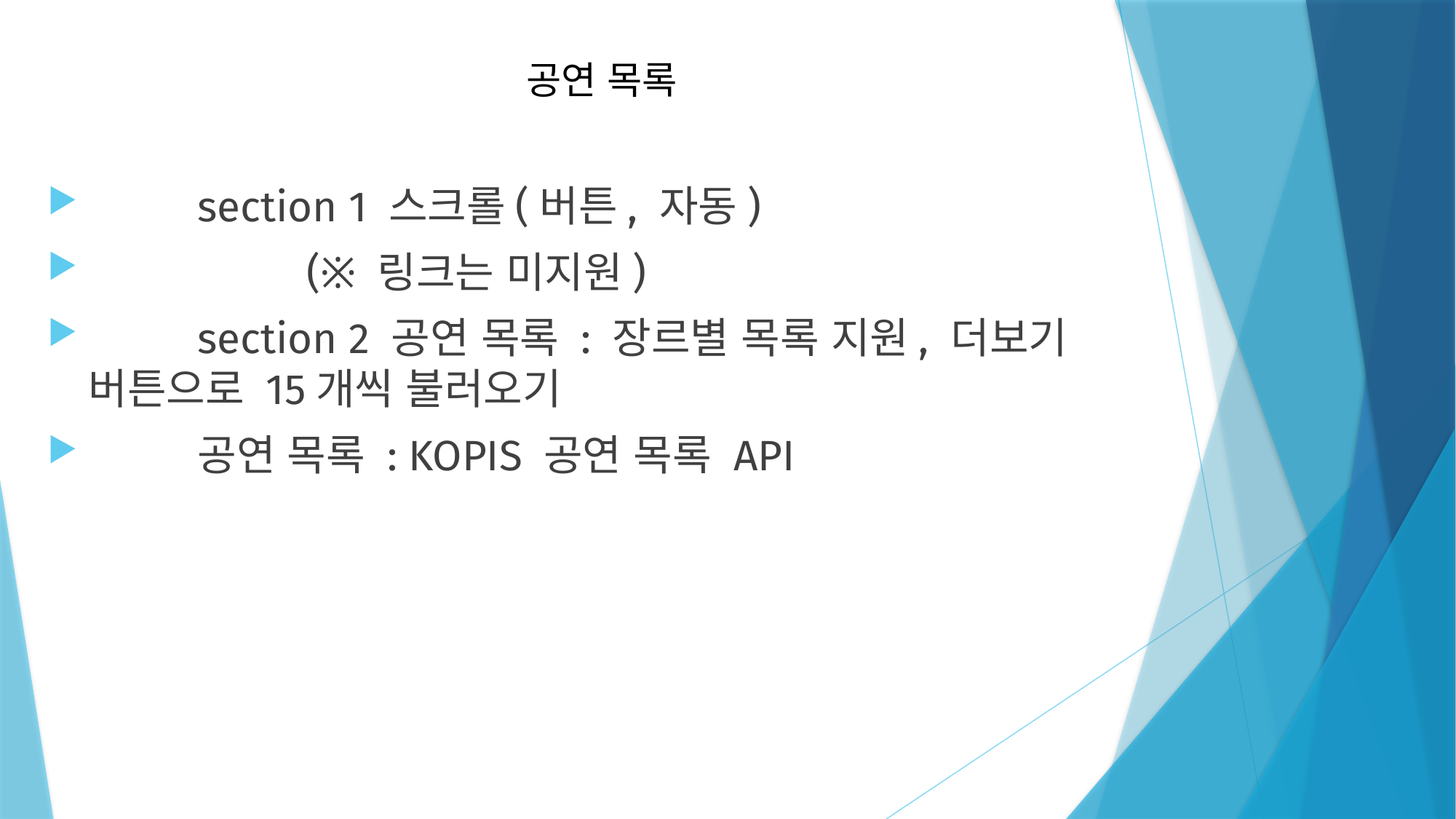

# 공연 목록

	section 1 스크롤(버튼, 자동)
		(※ 링크는 미지원)
	section 2 공연 목록 : 장르별 목록 지원, 더보기 버튼으로 15개씩 불러오기
	공연 목록 : KOPIS 공연 목록 API